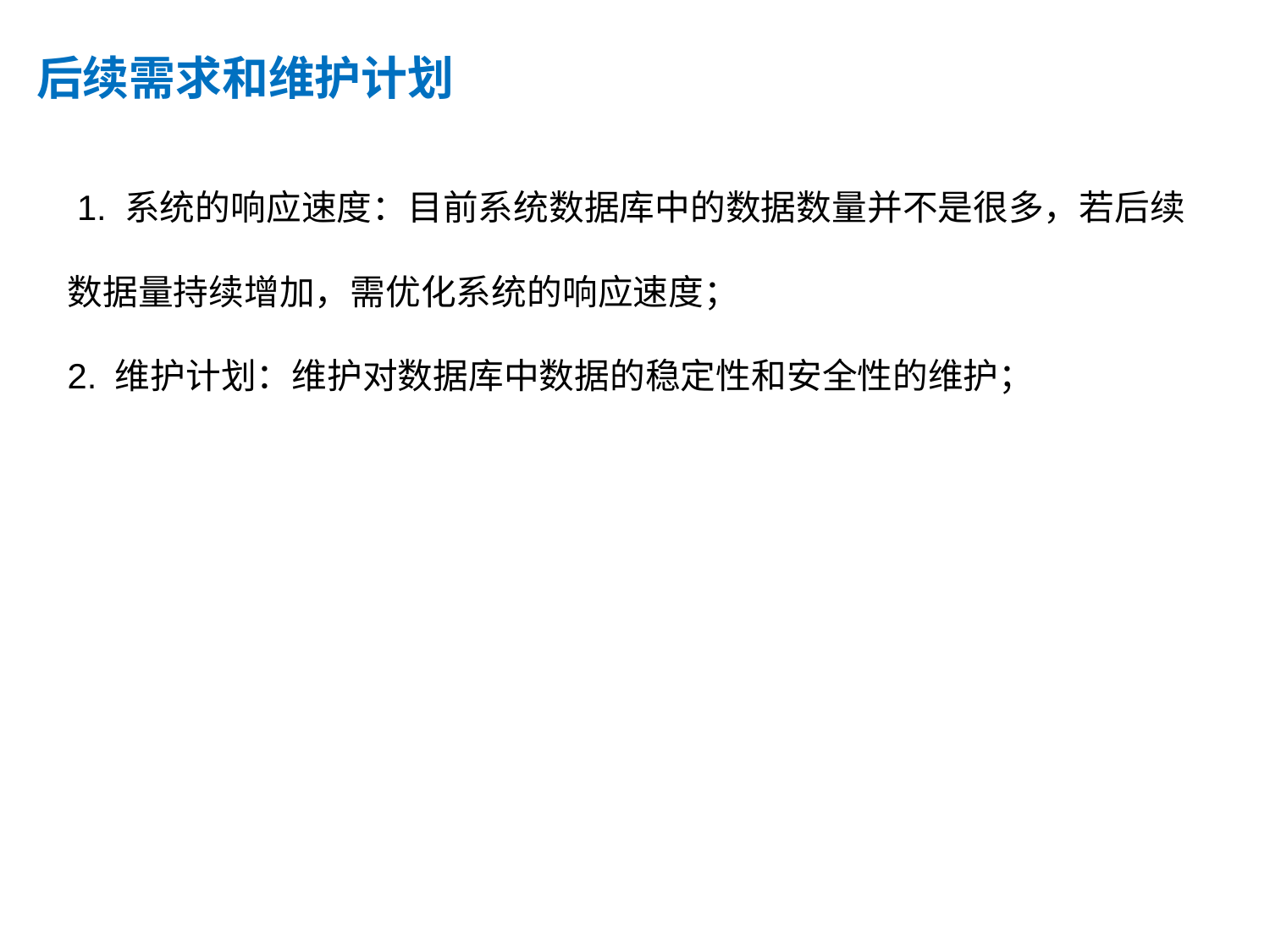

后续需求和维护计划
 1. 系统的响应速度：目前系统数据库中的数据数量并不是很多，若后续数据量持续增加，需优化系统的响应速度；
2. 维护计划：维护对数据库中数据的稳定性和安全性的维护；